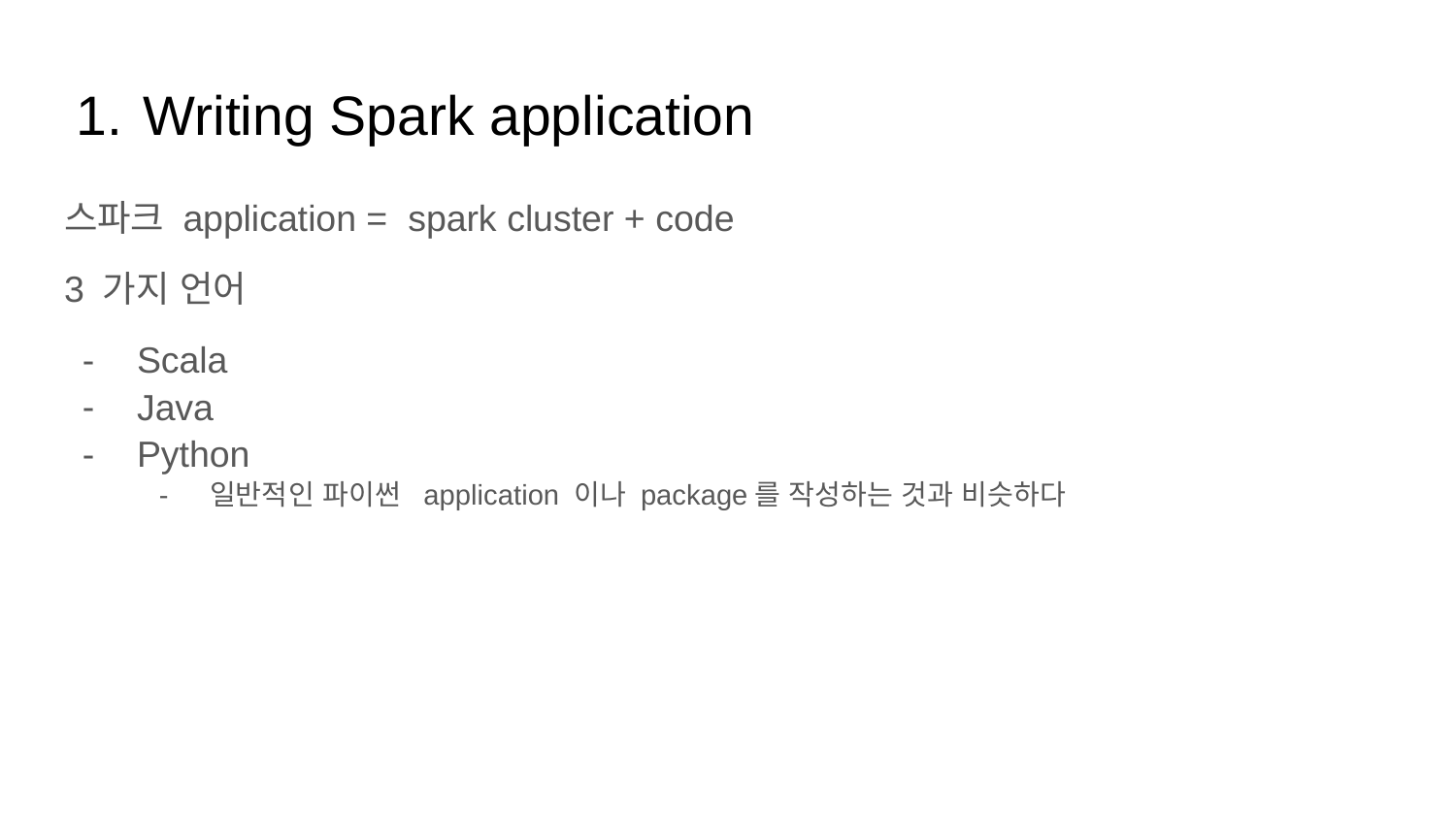

# Writing Spark application
스파크 application =  spark cluster + code
3 가지 언어
Scala
Java
Python
일반적인 파이썬  application 이나 package를 작성하는 것과 비슷하다